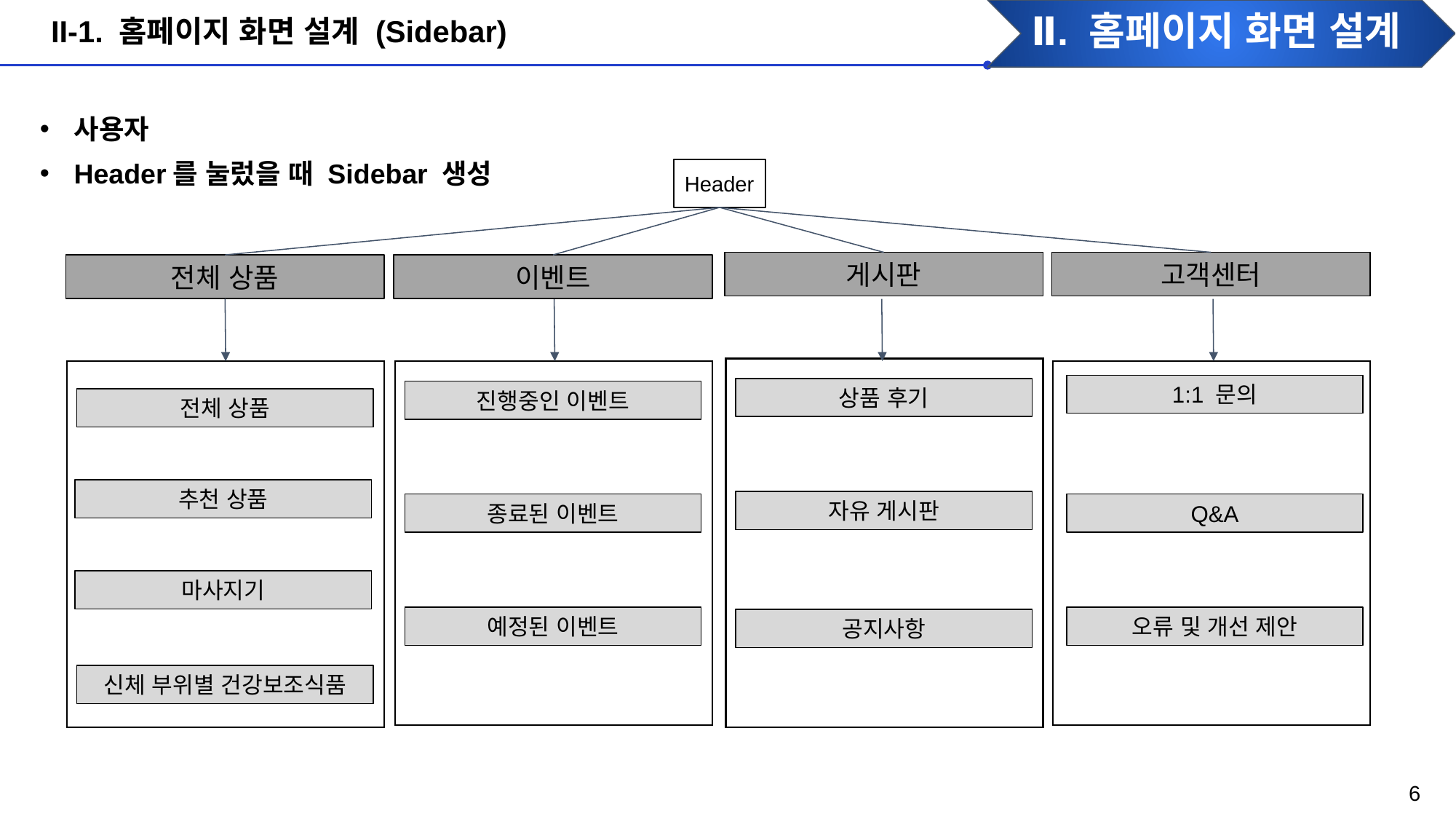

II-1. 홈페이지 화면 설계 (Sidebar)
Ⅱ. 홈페이지 화면 설계
사용자
Header를 눌렀을 때 Sidebar 생성
Header
게시판

상품 후기
자유 게시판
고객센터

1:1 문의
전체 상품
이벤트

진행중인 이벤트
전체 상품
추천 상품
종료된 이벤트
Q&A
마사지기
예정된 이벤트
오류 및 개선 제안
공지사항
신체 부위별 건강보조식품